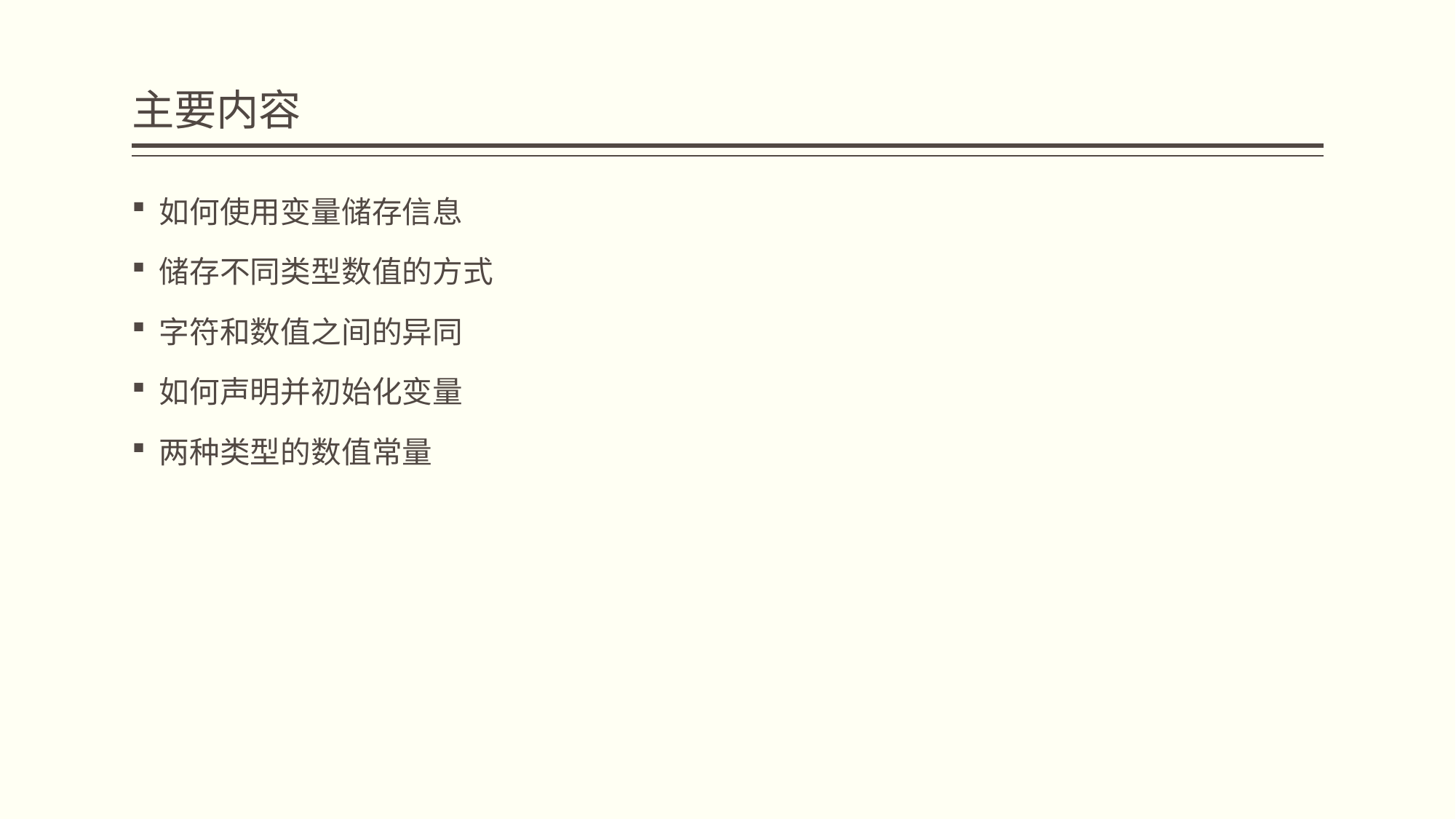

# 主要内容
如何使用变量储存信息
储存不同类型数值的方式
字符和数值之间的异同
如何声明并初始化变量
两种类型的数值常量